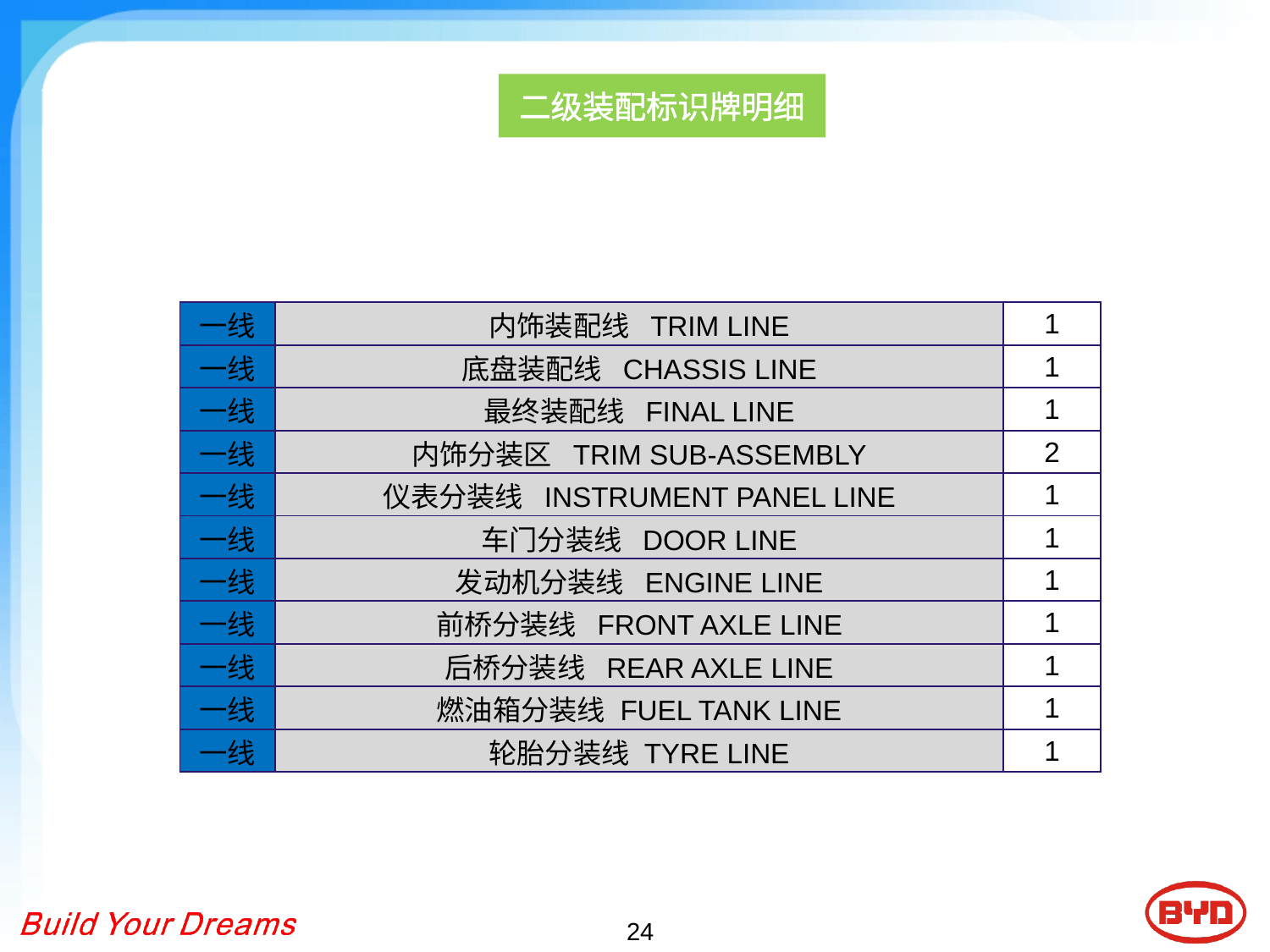

二级装配标识牌明细
| 一线 | 内饰装配线 TRIM LINE | 1 |
| --- | --- | --- |
| 一线 | 底盘装配线 CHASSIS LINE | 1 |
| 一线 | 最终装配线 FINAL LINE | 1 |
| 一线 | 内饰分装区 TRIM SUB-ASSEMBLY | 2 |
| 一线 | 仪表分装线 INSTRUMENT PANEL LINE | 1 |
| 一线 | 车门分装线 DOOR LINE | 1 |
| 一线 | 发动机分装线 ENGINE LINE | 1 |
| 一线 | 前桥分装线 FRONT AXLE LINE | 1 |
| 一线 | 后桥分装线 REAR AXLE LINE | 1 |
| 一线 | 燃油箱分装线 FUEL TANK LINE | 1 |
| 一线 | 轮胎分装线 TYRE LINE | 1 |
24